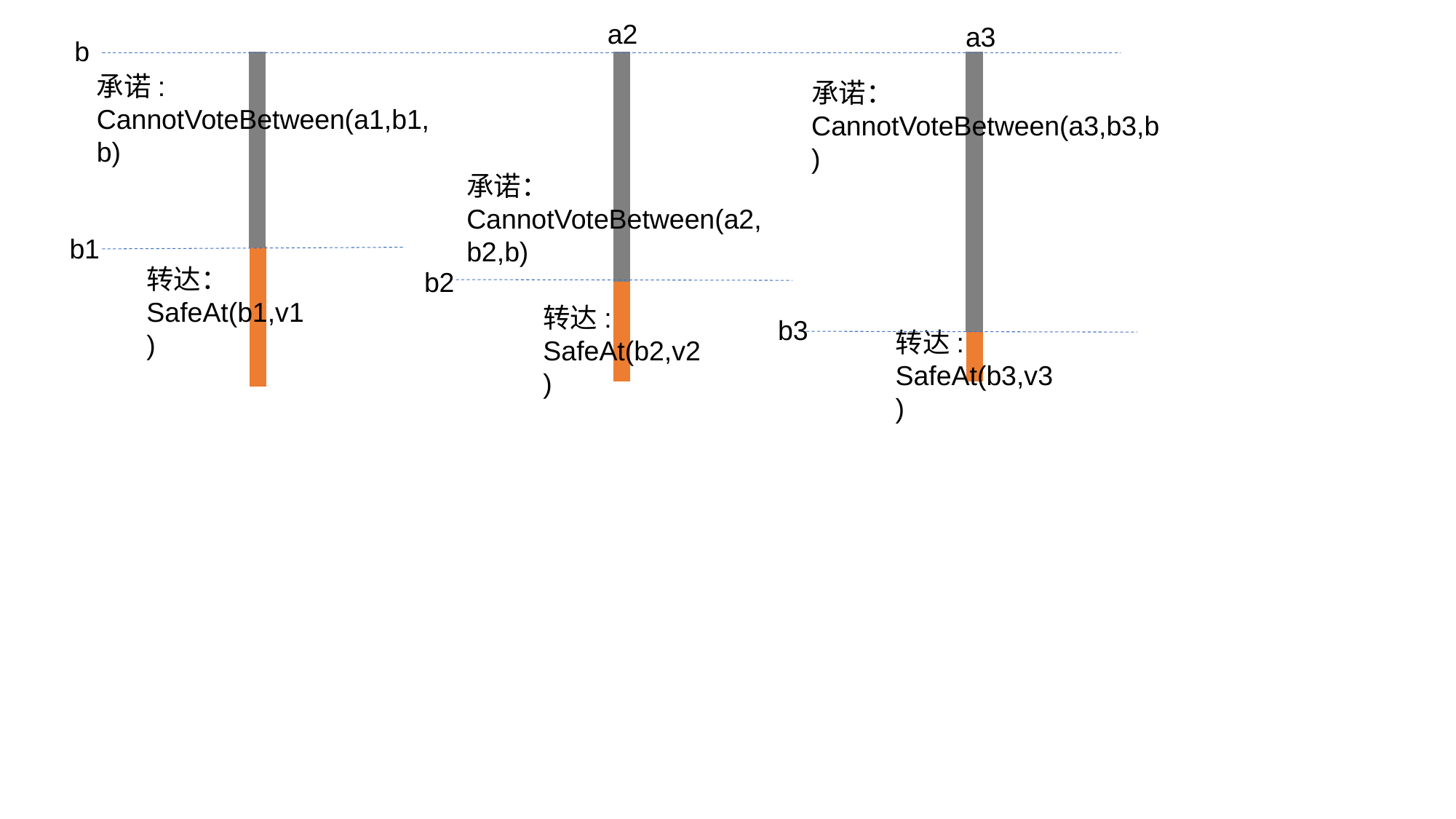

a2
a3
b
承诺:
CannotVoteBetween(a1,b1,b)
承诺：CannotVoteBetween(a3,b3,b)
承诺：CannotVoteBetween(a2, b2,b)
b1
转达：SafeAt(b1,v1)
b2
转达: SafeAt(b2,v2)
b3
转达: SafeAt(b3,v3)